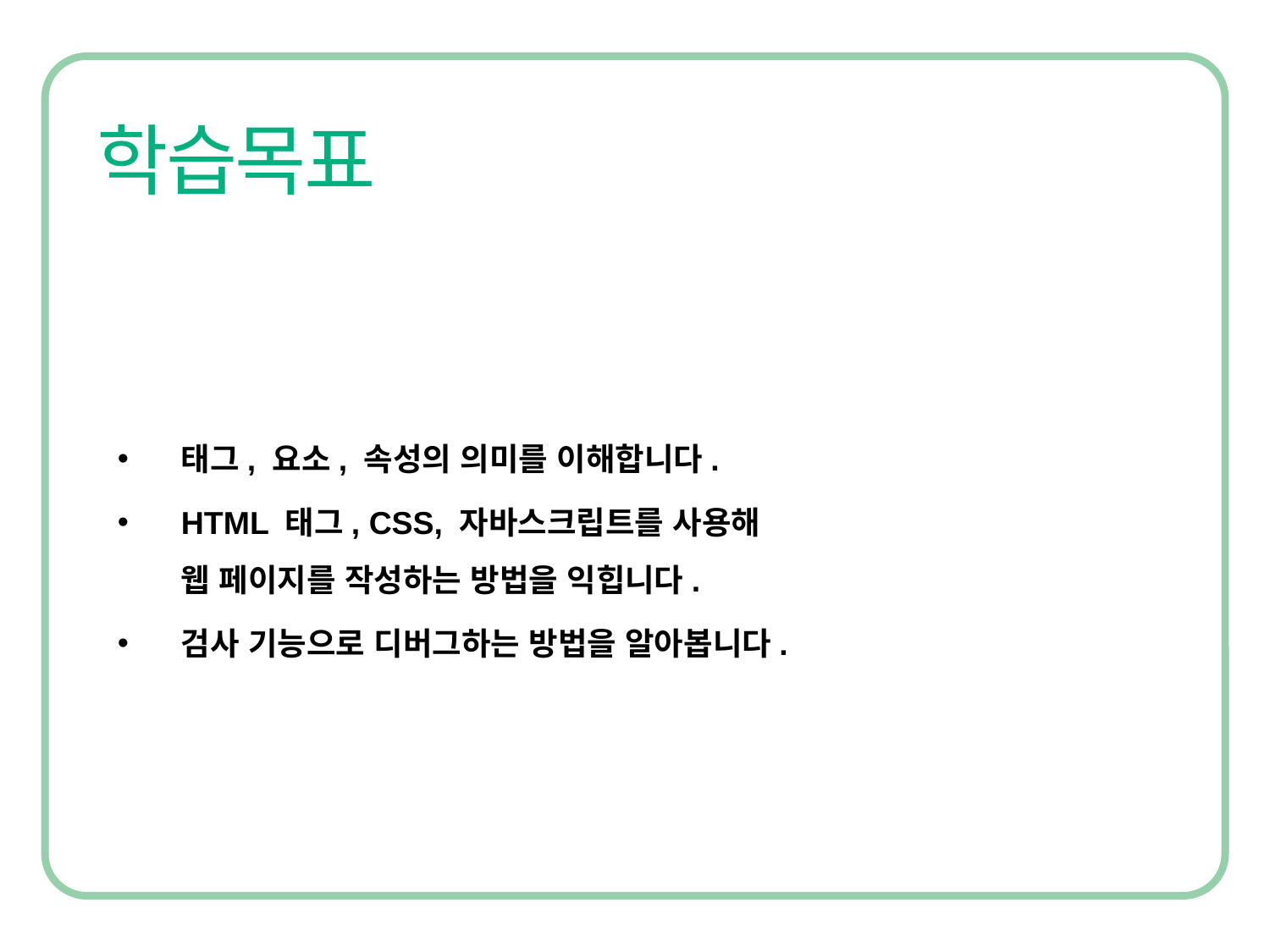

태그, 요소, 속성의 의미를 이해합니다.
HTML 태그, CSS, 자바스크립트를 사용해
웹 페이지를 작성하는 방법을 익힙니다.
검사 기능으로 디버그하는 방법을 알아봅니다.